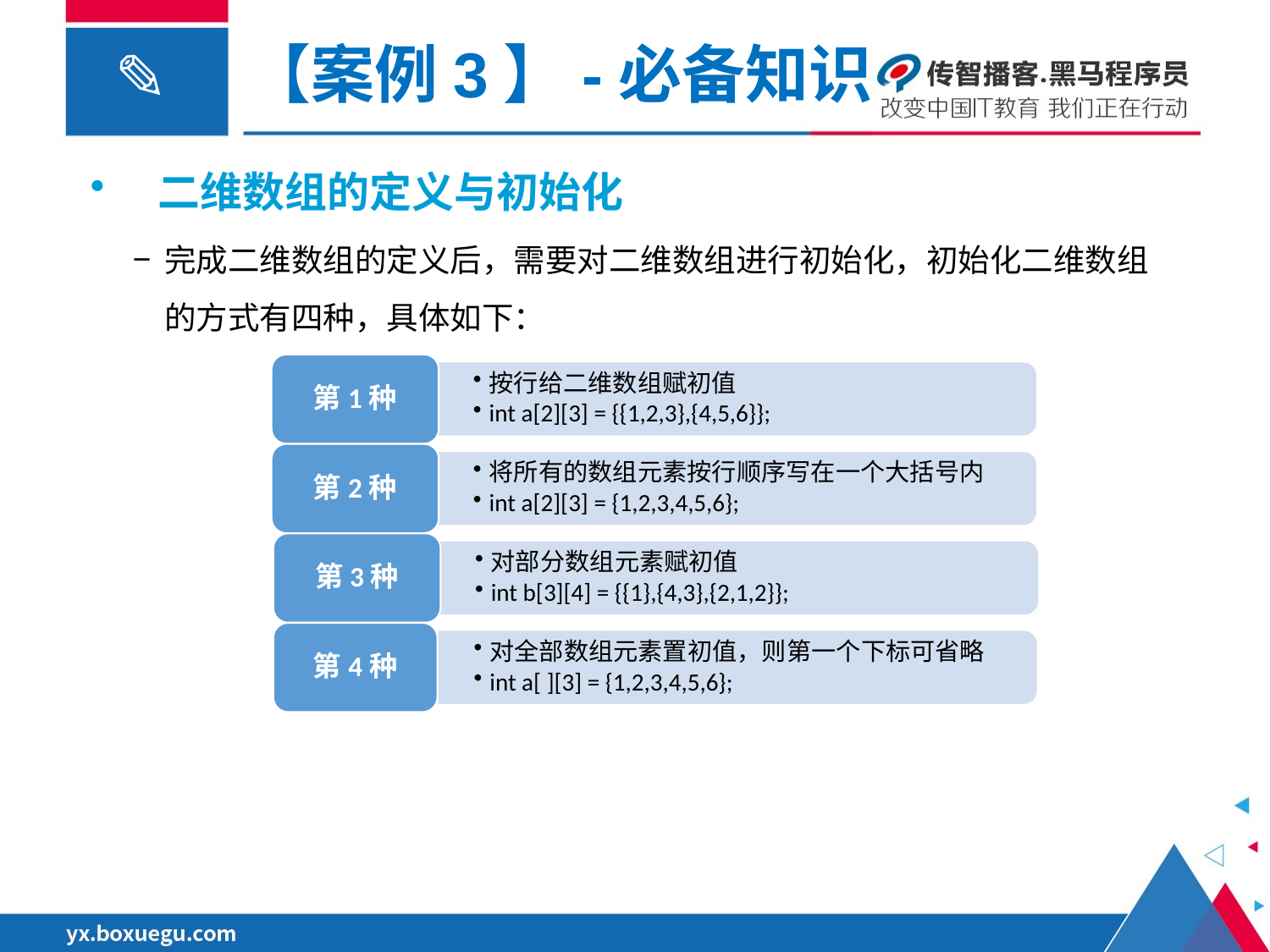

【案例3】-必备知识
 二维数组的定义与初始化
完成二维数组的定义后，需要对二维数组进行初始化，初始化二维数组的方式有四种，具体如下：
第1种
按行给二维数组赋初值
int a[2][3] = {{1,2,3},{4,5,6}};
第2种
将所有的数组元素按行顺序写在一个大括号内
int a[2][3] = {1,2,3,4,5,6};
第3种
对部分数组元素赋初值
int b[3][4] = {{1},{4,3},{2,1,2}};
第4种
对全部数组元素置初值，则第一个下标可省略
int a[ ][3] = {1,2,3,4,5,6};